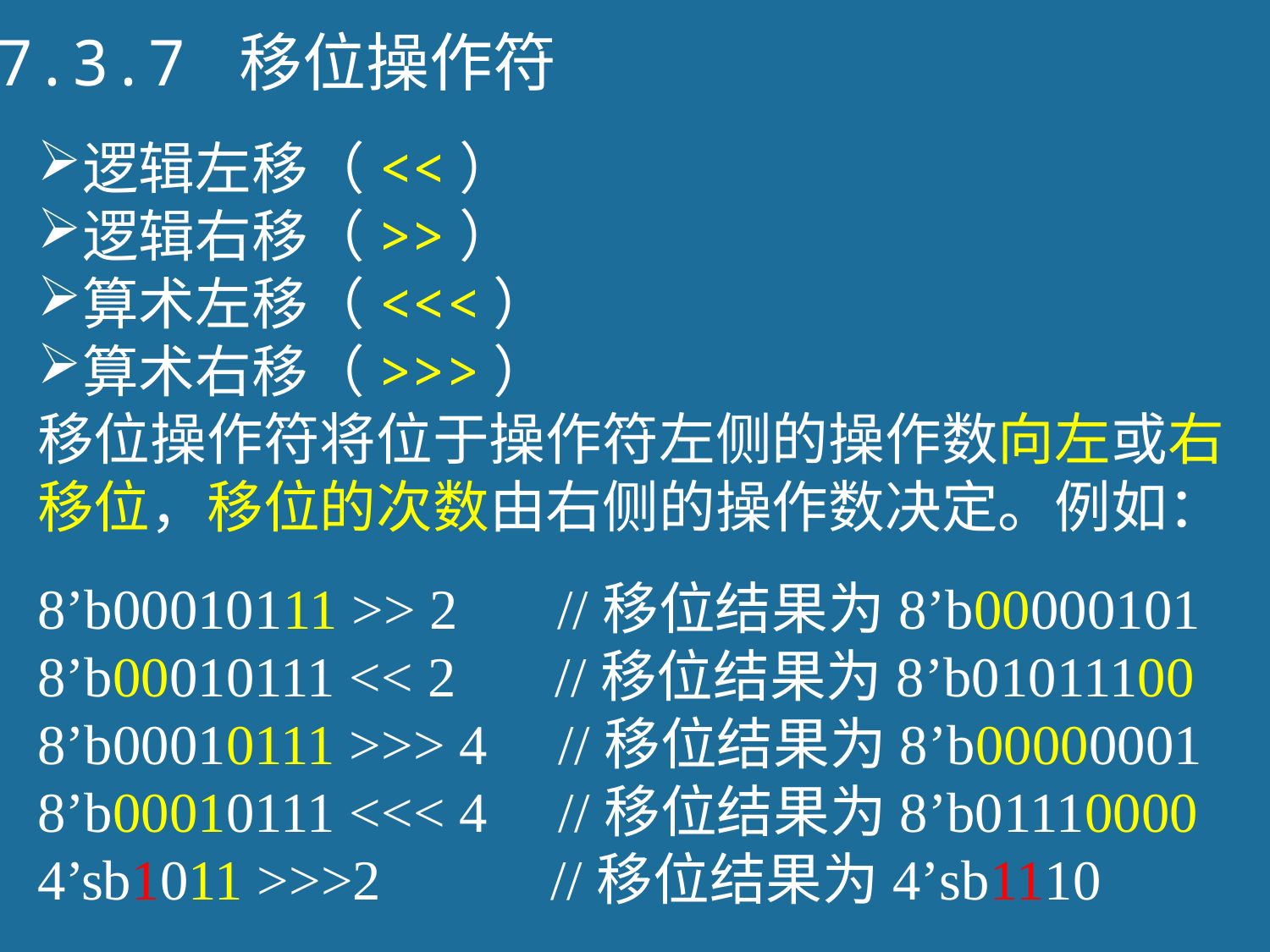

7.3.7 移位操作符
逻辑左移（<<）
逻辑右移（>>）
算术左移（<<<）
算术右移（>>>）
移位操作符将位于操作符左侧的操作数向左或右移位，移位的次数由右侧的操作数决定。例如：

8’b00010111 >> 2       //移位结果为8’b00000101
8’b00010111 << 2       //移位结果为8’b01011100
8’b00010111 >>> 4     //移位结果为8’b00000001
8’b00010111 <<< 4     //移位结果为8’b01110000
4’sb1011 >>>2            //移位结果为4’sb1110
25